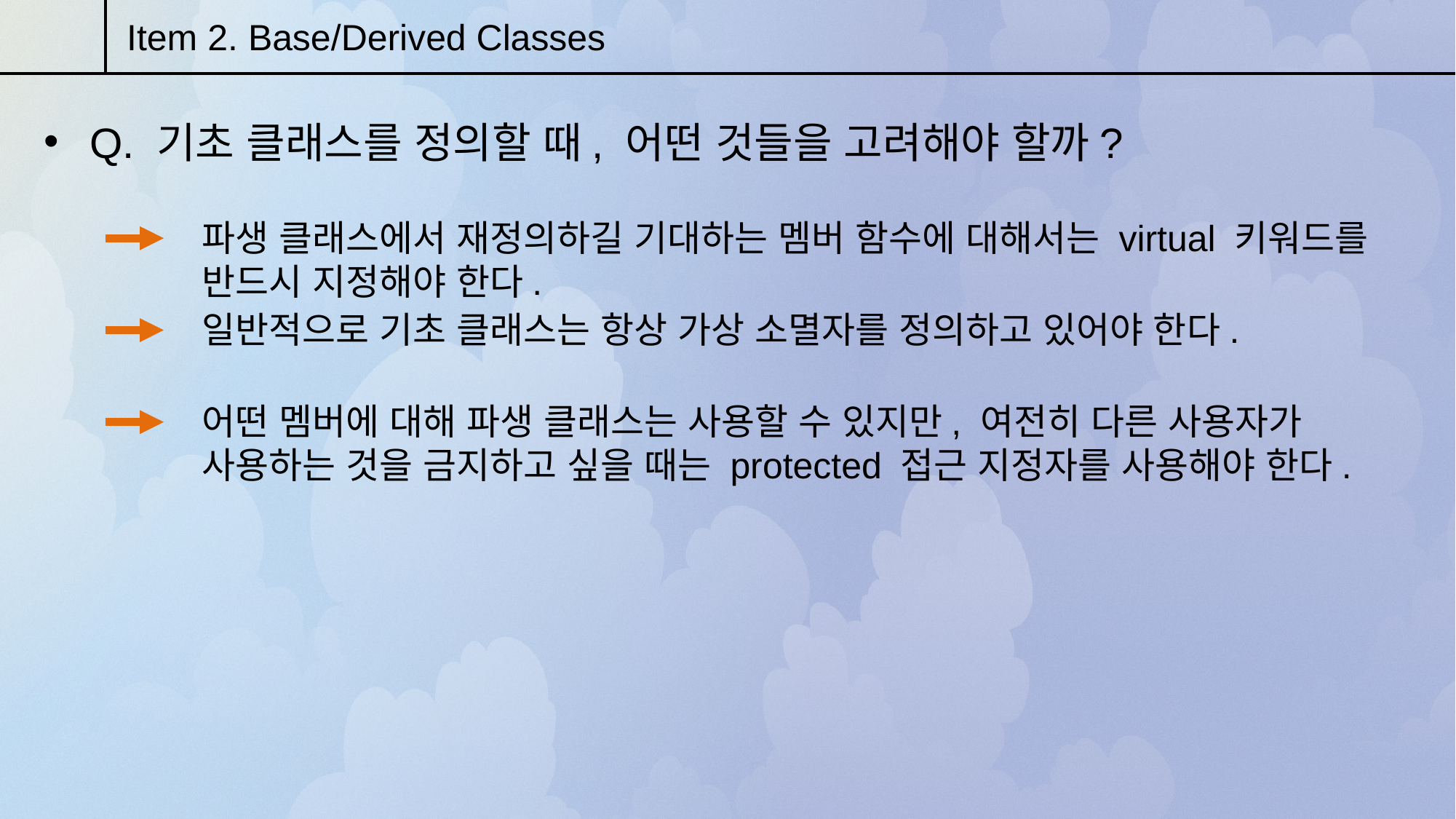

Item 2. Base/Derived Classes
 Q. 기초 클래스를 정의할 때, 어떤 것들을 고려해야 할까?
파생 클래스에서 재정의하길 기대하는 멤버 함수에 대해서는 virtual 키워드를 반드시 지정해야 한다.
일반적으로 기초 클래스는 항상 가상 소멸자를 정의하고 있어야 한다.
어떤 멤버에 대해 파생 클래스는 사용할 수 있지만, 여전히 다른 사용자가 사용하는 것을 금지하고 싶을 때는 protected 접근 지정자를 사용해야 한다.